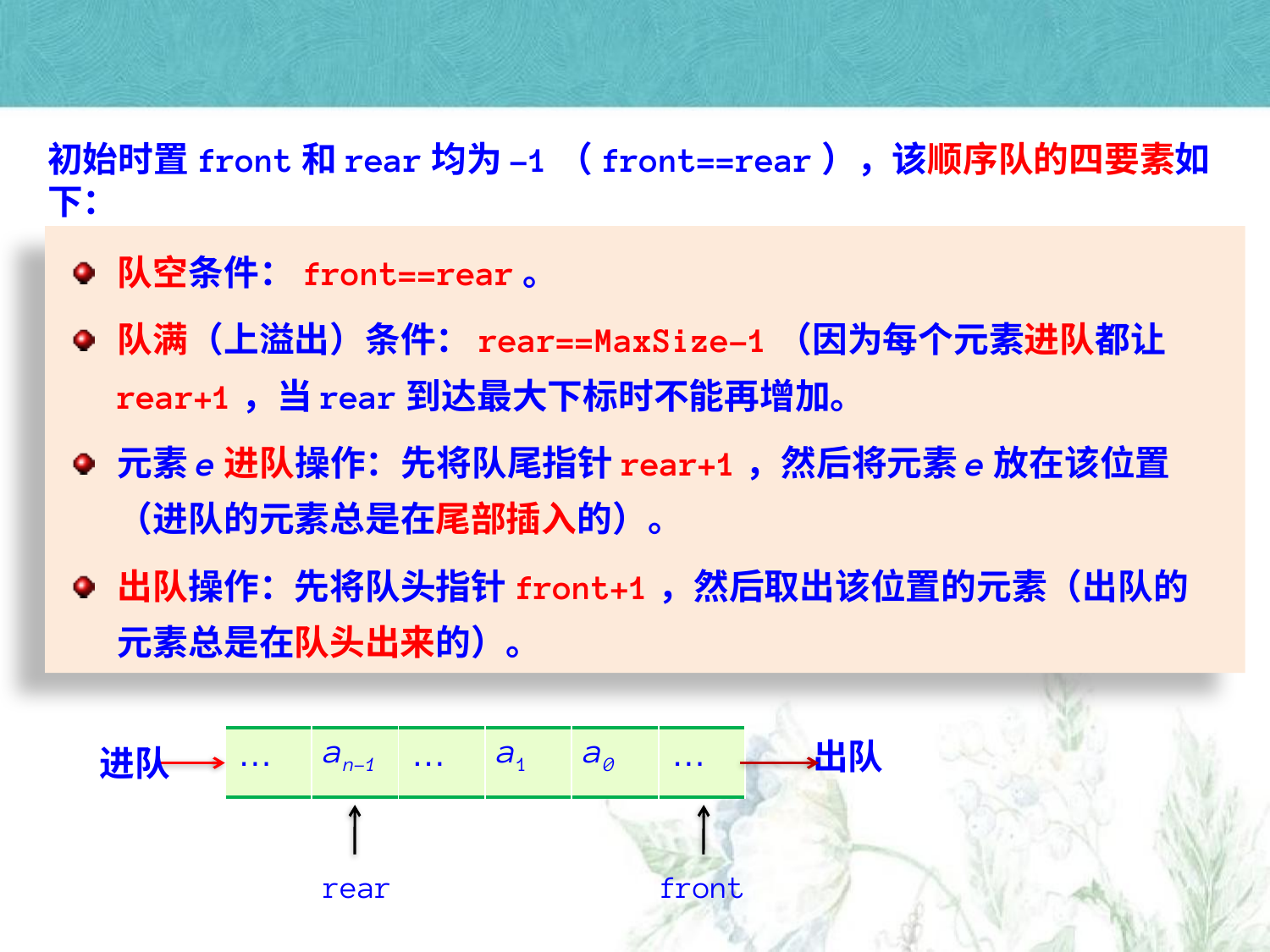

初始时置front和rear均为-1（front==rear），该顺序队的四要素如下：
队空条件：front==rear。
队满（上溢出）条件：rear==MaxSize-1（因为每个元素进队都让rear+1，当rear到达最大下标时不能再增加。
元素e进队操作：先将队尾指针rear+1，然后将元素e放在该位置（进队的元素总是在尾部插入的）。
出队操作：先将队头指针front+1，然后取出该位置的元素（出队的元素总是在队头出来的）。
| … | an-1 | … | a1 | a0 | … |
| --- | --- | --- | --- | --- | --- |
出队
进队
rear
front